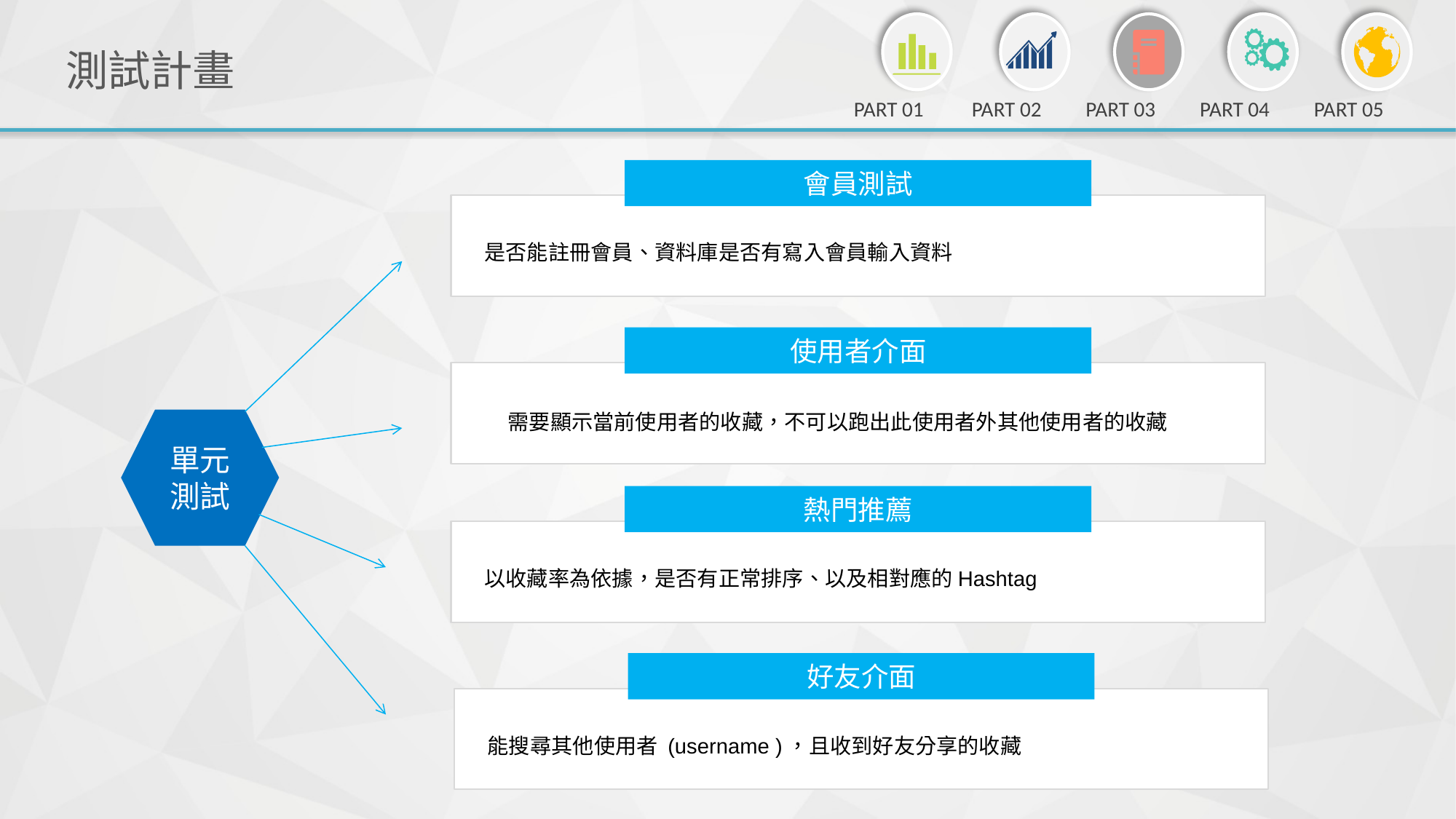

PART 01
PART 02
PART 03
PART 04
PART 05
測試計畫
會員測試

是否能註冊會員、資料庫是否有寫入會員輸入資料
使用者介面

需要顯示當前使用者的收藏，不可以跑出此使用者外其他使用者的收藏
單元測試
熱門推薦

以收藏率為依據，是否有正常排序、以及相對應的Hashtag
好友介面

能搜尋其他使用者 (username )，且收到好友分享的收藏